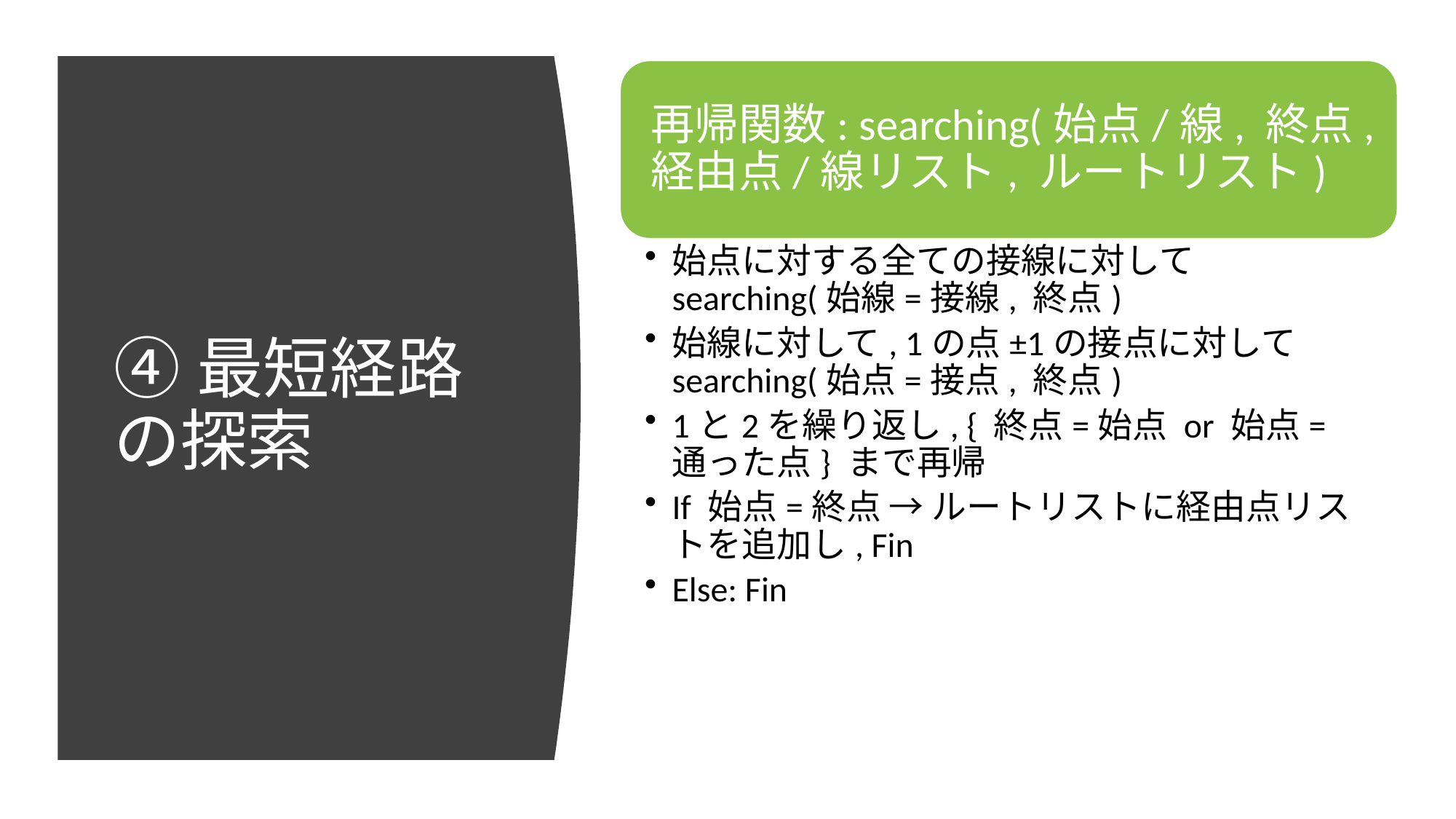

再帰関数: searching(始点/線, 終点, 経由点/線リスト, ルートリスト)
始点に対する全ての接線に対してsearching(始線=接線, 終点)
始線に対して, 1の点±1の接点に対してsearching(始点=接点, 終点)
1と2を繰り返し, { 終点=始点 or 始点=通った点} まで再帰
If 始点=終点 → ルートリストに経由点リストを追加し, Fin
Else: Fin

# ④最短経路の探索